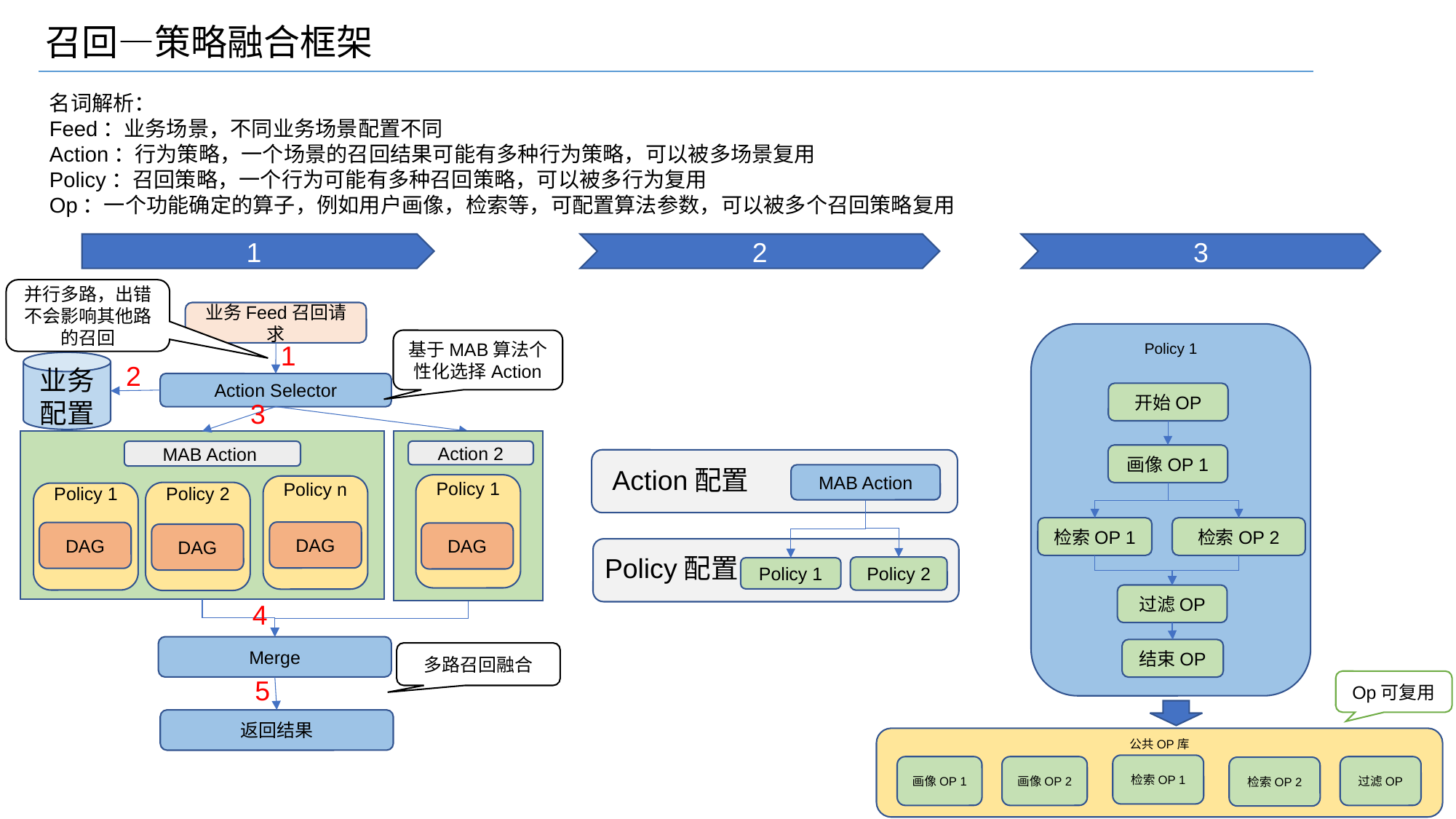

召回—策略融合框架
名词解析：
Feed：业务场景，不同业务场景配置不同
Action：行为策略，一个场景的召回结果可能有多种行为策略，可以被多场景复用
Policy：召回策略，一个行为可能有多种召回策略，可以被多行为复用
Op：一个功能确定的算子，例如用户画像，检索等，可配置算法参数，可以被多个召回策略复用

1
2
3
并行多路，出错不会影响其他路的召回
业务Feed召回请求
基于MAB算法个性化选择Action
1
业务配置
2
Action Selector
3

MAB Action
Policy n

Policy 2

Policy 1

DAG
DAG
DAG

Action 2
Policy 1

DAG
4
Merge
多路召回融合
5
返回结果
Policy 1

开始OP
画像OP 1
检索OP 1
检索OP 2
过滤OP
结束OP

Action配置
MAB Action

Policy配置
Policy 2
Policy 1
Op可复用

公共OP库

检索OP 1
画像OP 1
画像OP 2
过滤OP
检索OP 2